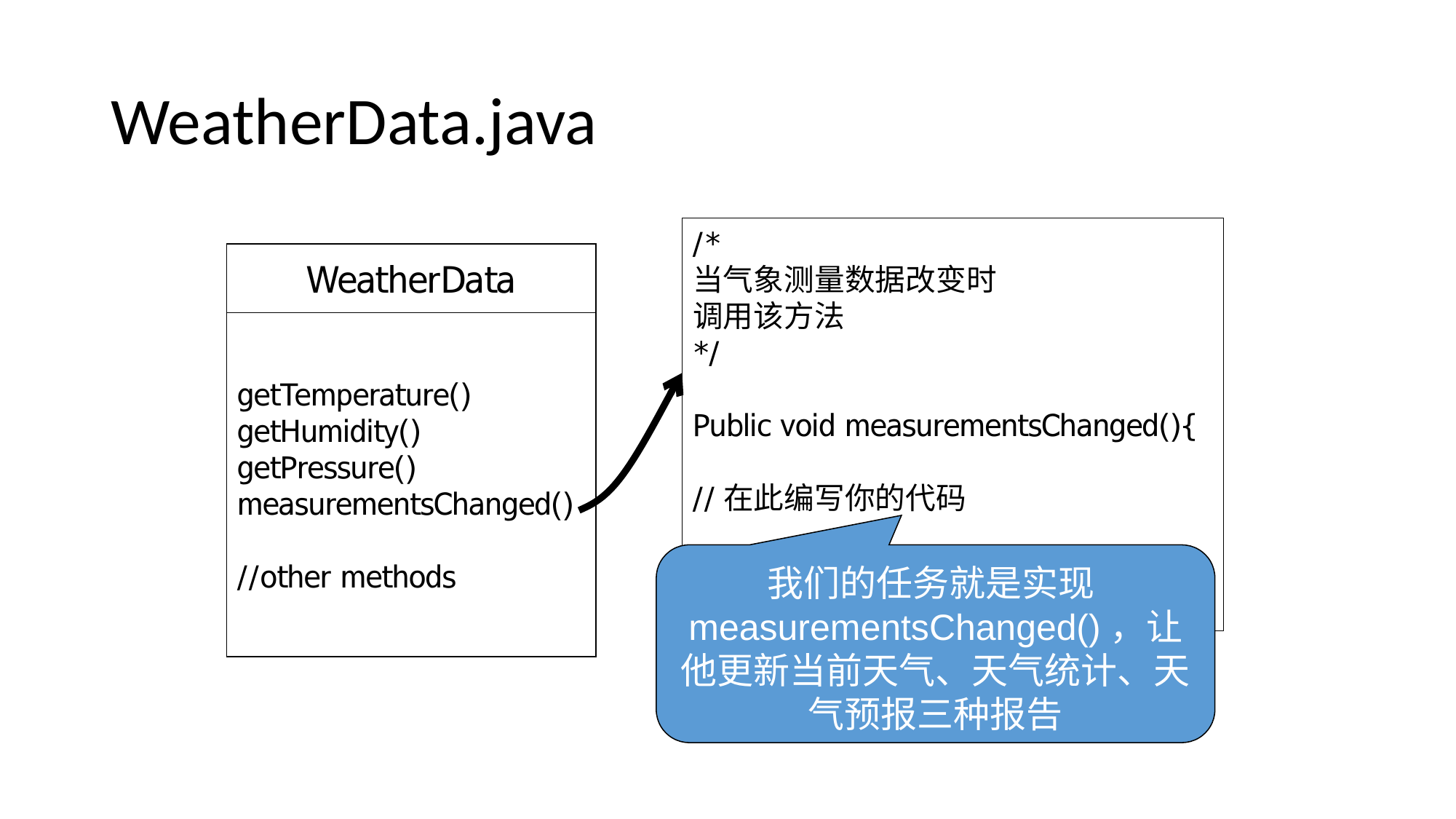

# WeatherData.java
/*
当气象测量数据改变时
调用该方法
*/

Public void measurementsChanged(){

//在此编写你的代码

}

WeatherData
getTemperature()
getHumidity()
getPressure()
measurementsChanged()

//other methods

我们的任务就是实现measurementsChanged()，让他更新当前天气、天气统计、天气预报三种报告